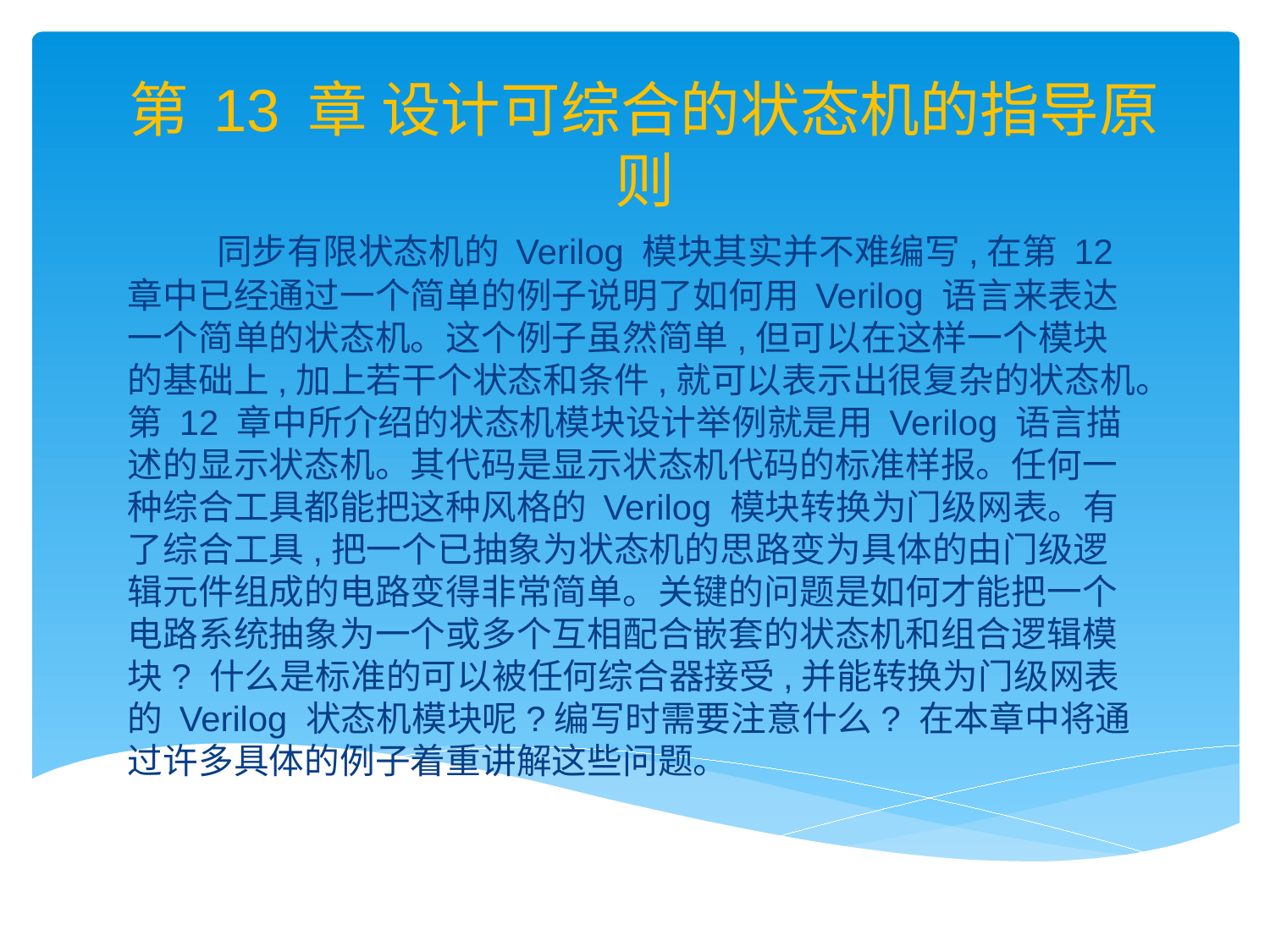

# 第 13 章 设计可综合的状态机的指导原则

         同步有限状态机的 Verilog 模块其实并不难编写,在第 12 章中已经通过一个简单的例子说明了如何用 Verilog 语言来表达一个简单的状态机。这个例子虽然简单,但可以在这样一个模块的基础上,加上若干个状态和条件,就可以表示出很复杂的状态机。第 12 章中所介绍的状态机模块设计举例就是用 Verilog 语言描述的显示状态机。其代码是显示状态机代码的标准样报。任何一种综合工具都能把这种风格的 Verilog 模块转换为门级网表。有了综合工具,把一个已抽象为状态机的思路变为具体的由门级逻辑元件组成的电路变得非常简单。关键的问题是如何才能把一个电路系统抽象为一个或多个互相配合嵌套的状态机和组合逻辑模块? 什么是标准的可以被任何综合器接受,并能转换为门级网表的 Verilog 状态机模块呢?编写时需要注意什么? 在本章中将通过许多具体的例子着重讲解这些问题。